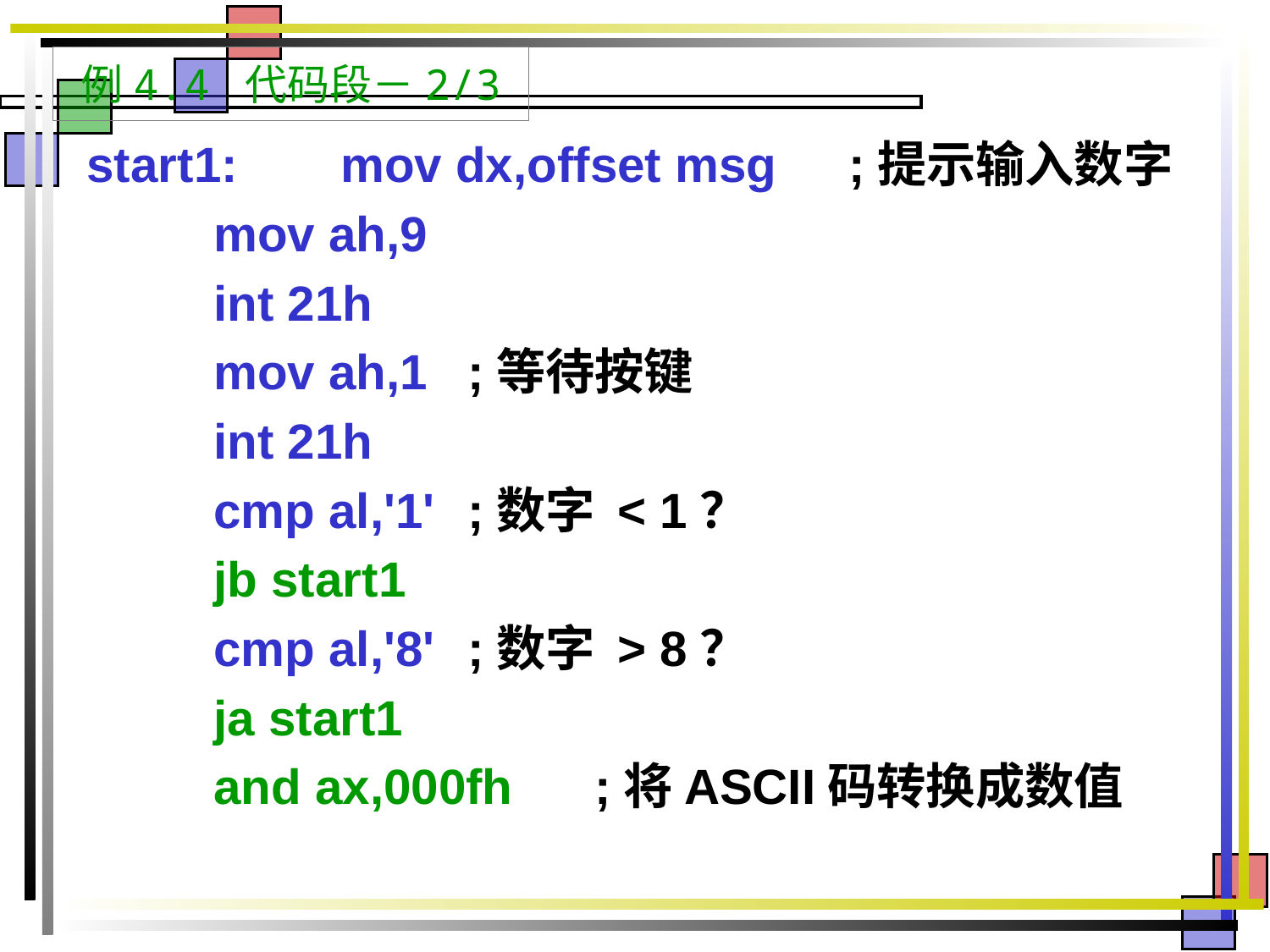

# 例4.4 代码段－2/3
start1:	mov dx,offset msg	;提示输入数字
	mov ah,9
	int 21h
	mov ah,1	;等待按键
	int 21h
	cmp al,'1'	;数字 < 1？
	jb start1
	cmp al,'8'	;数字 > 8？
	ja start1
	and ax,000fh	;将ASCII码转换成数值